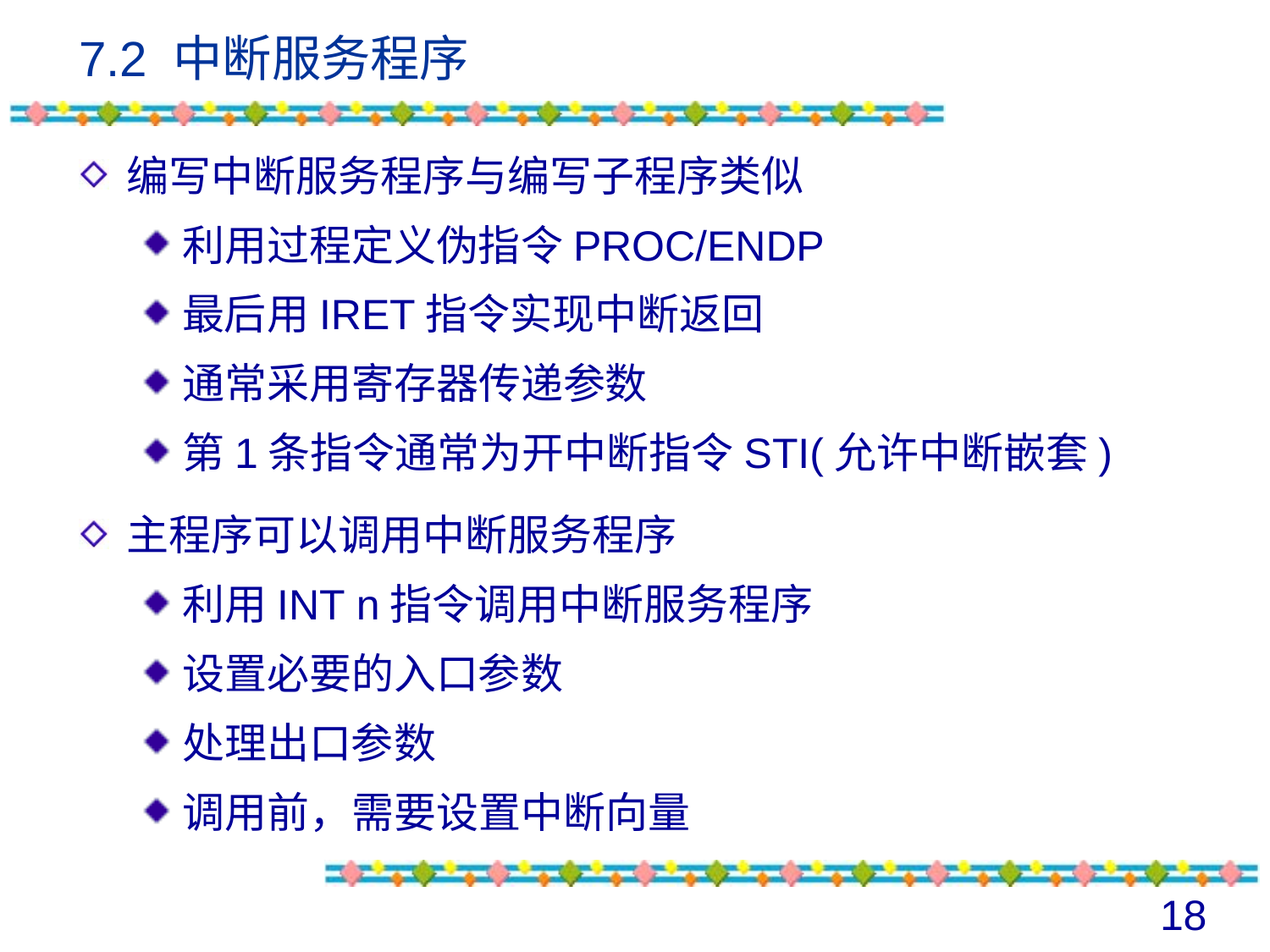

# 7.2 中断服务程序
编写中断服务程序与编写子程序类似
利用过程定义伪指令PROC/ENDP
最后用IRET指令实现中断返回
通常采用寄存器传递参数
第1条指令通常为开中断指令STI(允许中断嵌套)
主程序可以调用中断服务程序
利用INT n指令调用中断服务程序
设置必要的入口参数
处理出口参数
调用前，需要设置中断向量